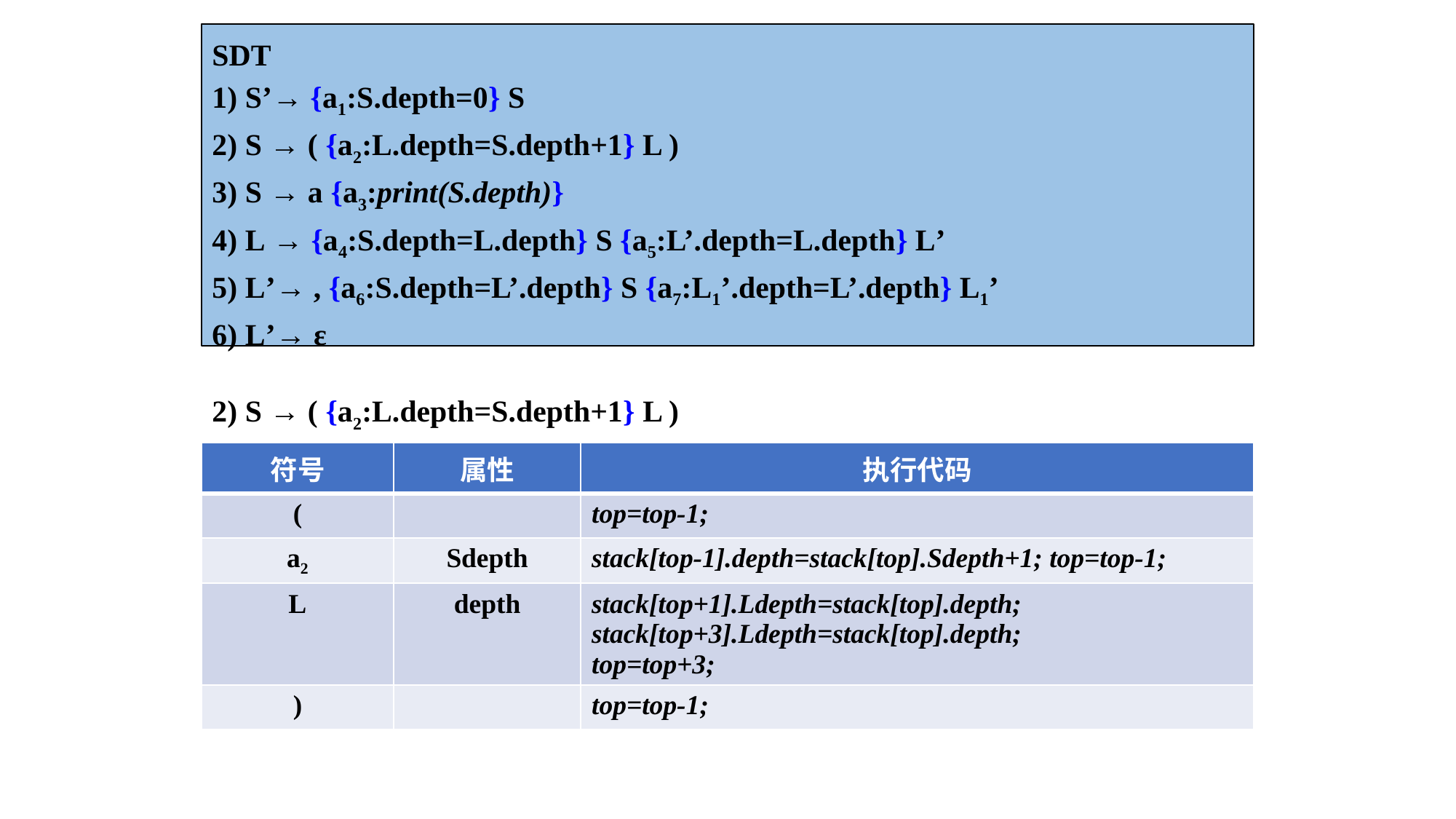

SDT
1) S’→ {a1:S.depth=0} S
2) S → ( {a2:L.depth=S.depth+1} L )
3) S → a {a3:print(S.depth)}
4) L → {a4:S.depth=L.depth} S {a5:L’.depth=L.depth} L’
5) L’→ , {a6:S.depth=L’.depth} S {a7:L1’.depth=L’.depth} L1’
6) L’→ ε
2) S → ( {a2:L.depth=S.depth+1} L )
| 符号 | 属性 | 执行代码 |
| --- | --- | --- |
| ( |  | top=top-1; |
| a2 | Sdepth | stack[top-1].depth=stack[top].Sdepth+1; top=top-1; |
| L | depth | stack[top+1].Ldepth=stack[top].depth; stack[top+3].Ldepth=stack[top].depth; top=top+3; |
| ) |  | top=top-1; |